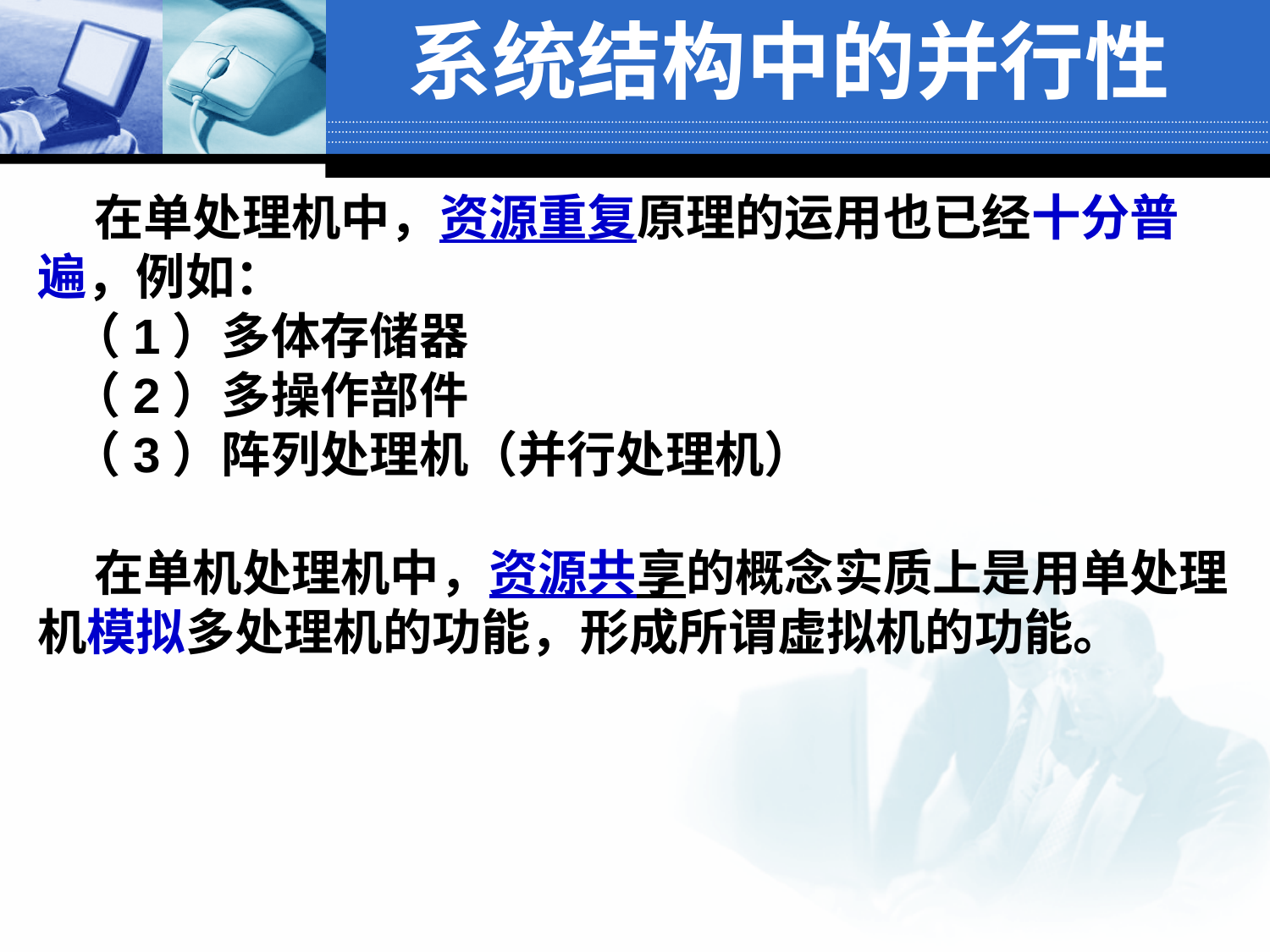

系统结构中的并行性
    在单处理机中，资源重复原理的运用也已经十分普遍，例如：
  （1）多体存储器
  （2）多操作部件
  （3）阵列处理机（并行处理机）

    在单机处理机中，资源共享的概念实质上是用单处理机模拟多处理机的功能，形成所谓虚拟机的功能。